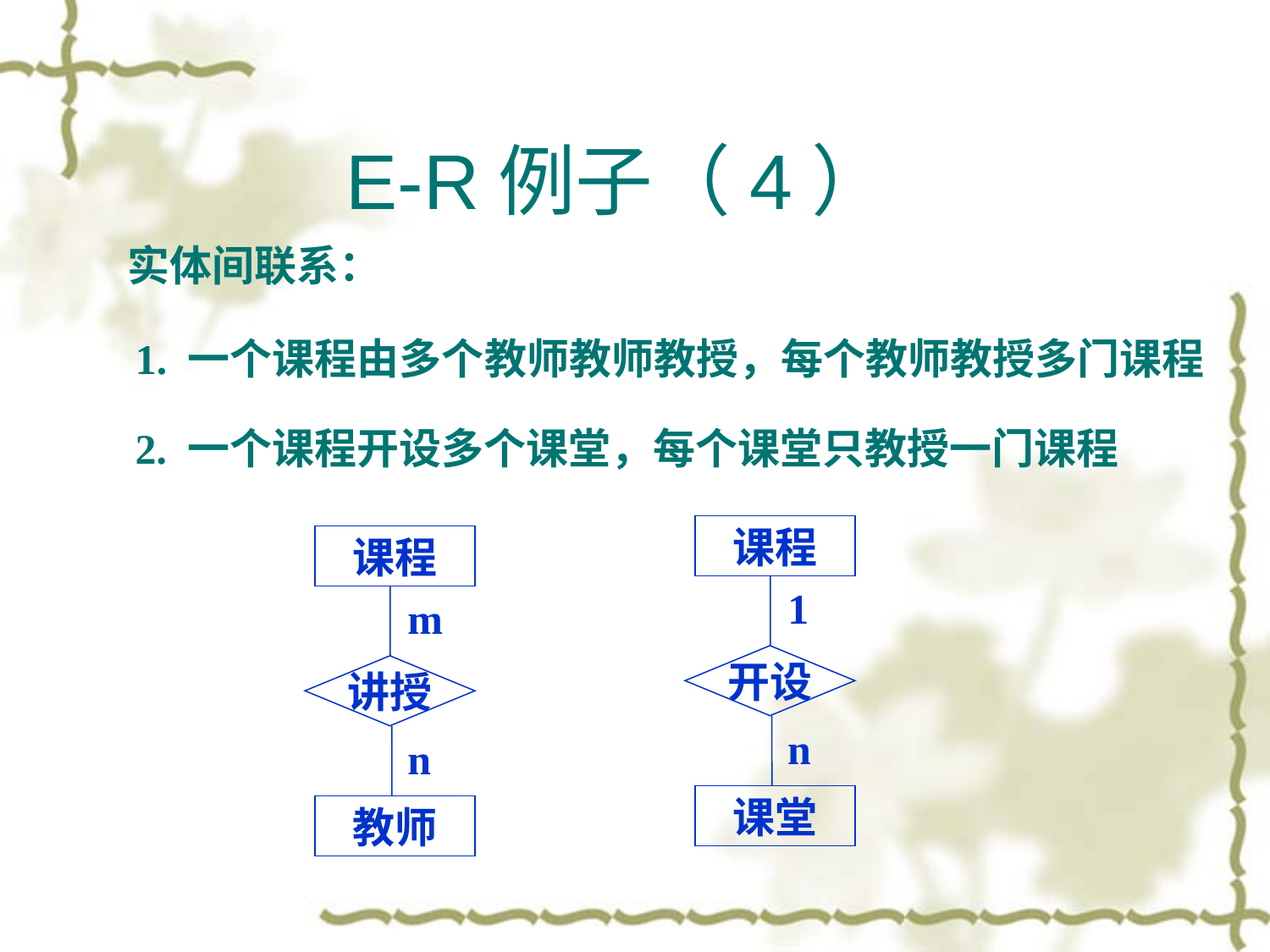

E-R例子（4）
实体间联系：
1. 一个课程由多个教师教师教授，每个教师教授多门课程
2. 一个课程开设多个课堂，每个课堂只教授一门课程
课程

1
开设

n
课堂
课程

m
讲授

n
教师